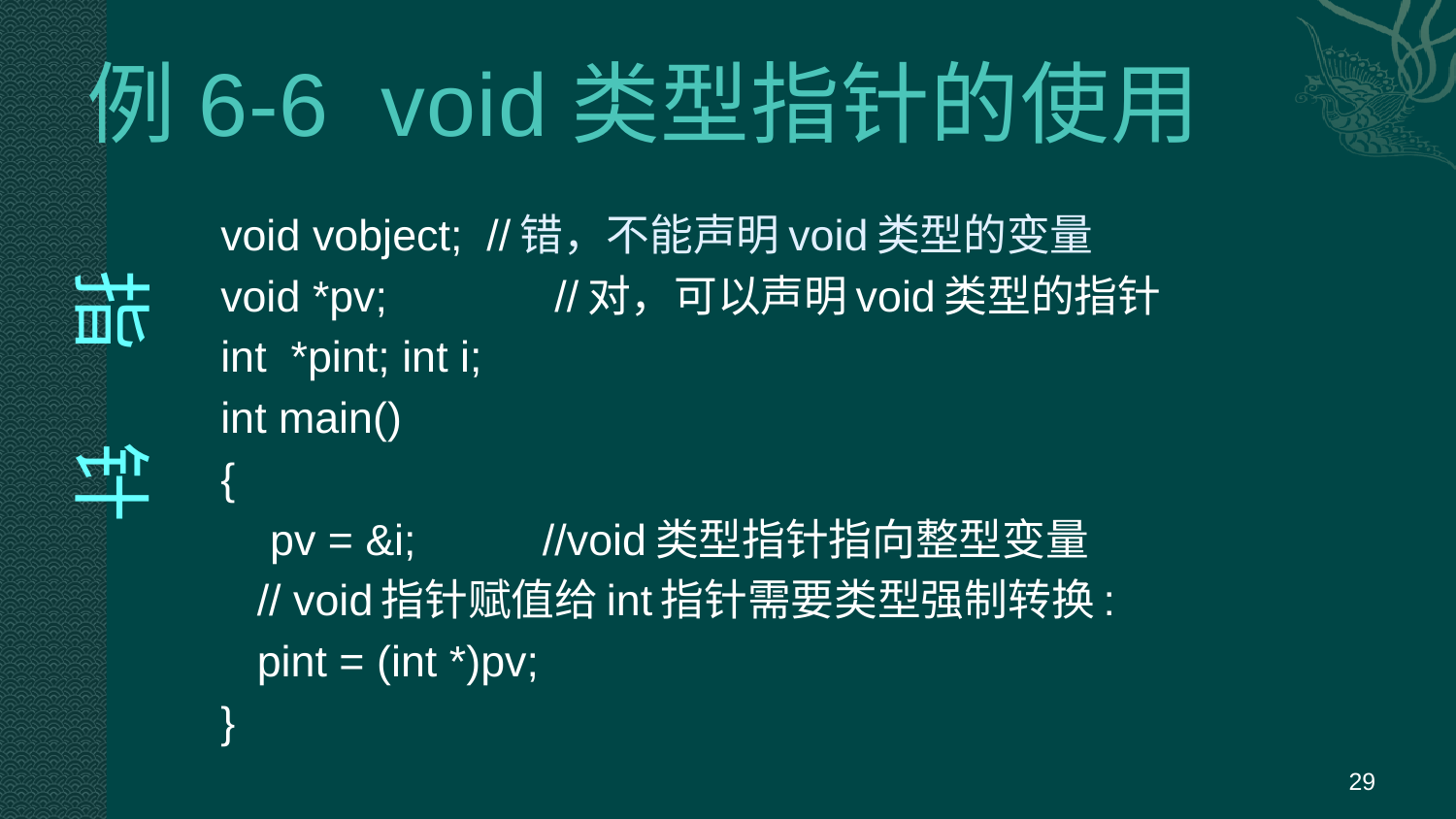

# 例6-6  void类型指针的使用
    指     针
void vobject;  //错，不能声明void类型的变量
void *pv;	     //对，可以声明void类型的指针
int  *pint; int i;
int main()
{
	pv = &i;	    //void类型指针指向整型变量
   // void指针赋值给int指针需要类型强制转换:
   pint = (int *)pv;
}
29